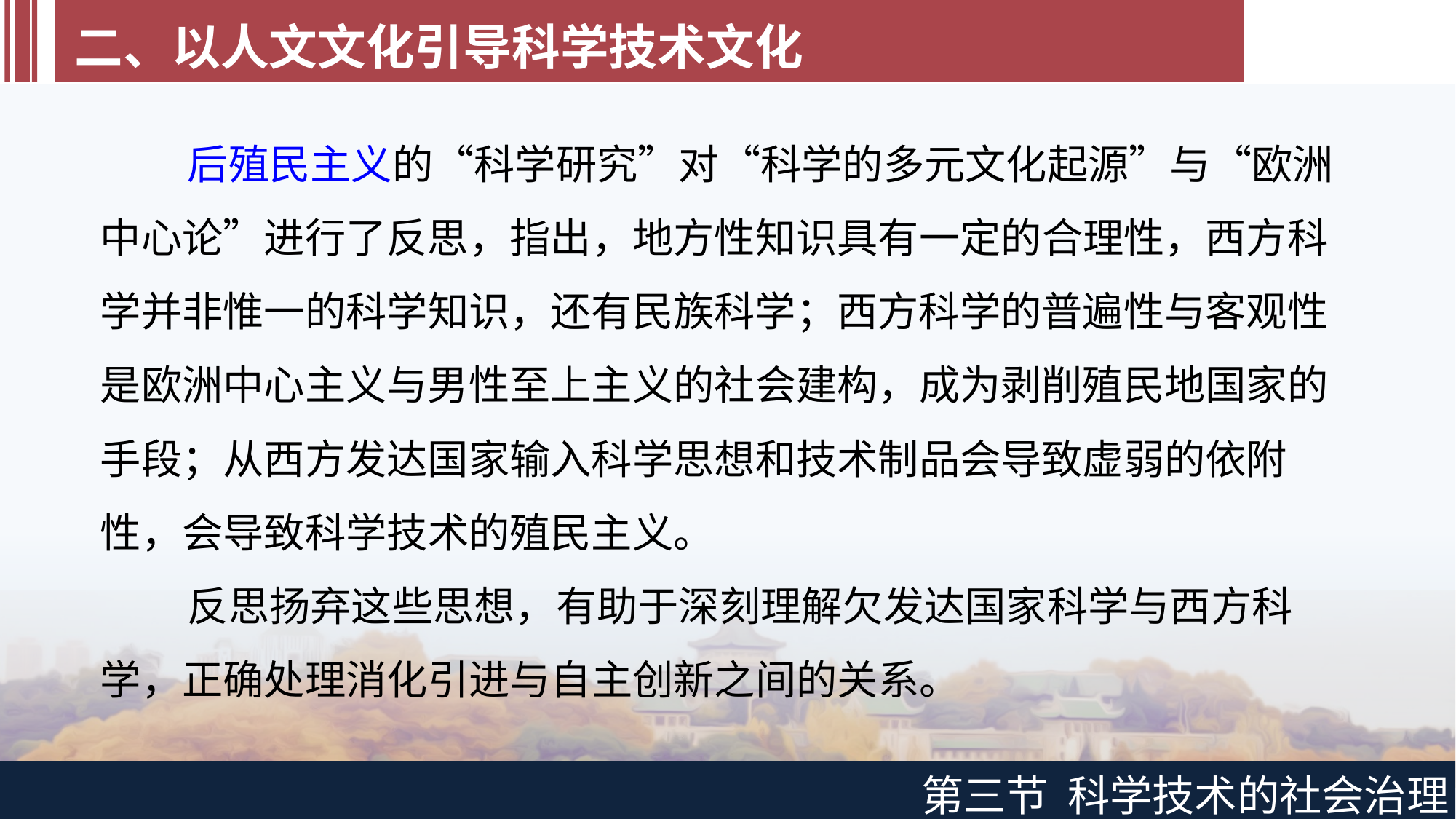

二、以人文文化引导科学技术文化
后殖民主义的“科学研究”对“科学的多元文化起源”与“欧洲中心论”进行了反思，指出，地方性知识具有一定的合理性，西方科学并非惟一的科学知识，还有民族科学；西方科学的普遍性与客观性是欧洲中心主义与男性至上主义的社会建构，成为剥削殖民地国家的手段；从西方发达国家输入科学思想和技术制品会导致虚弱的依附性，会导致科学技术的殖民主义。
反思扬弃这些思想，有助于深刻理解欠发达国家科学与西方科学，正确处理消化引进与自主创新之间的关系。
第三节  科学技术的社会治理